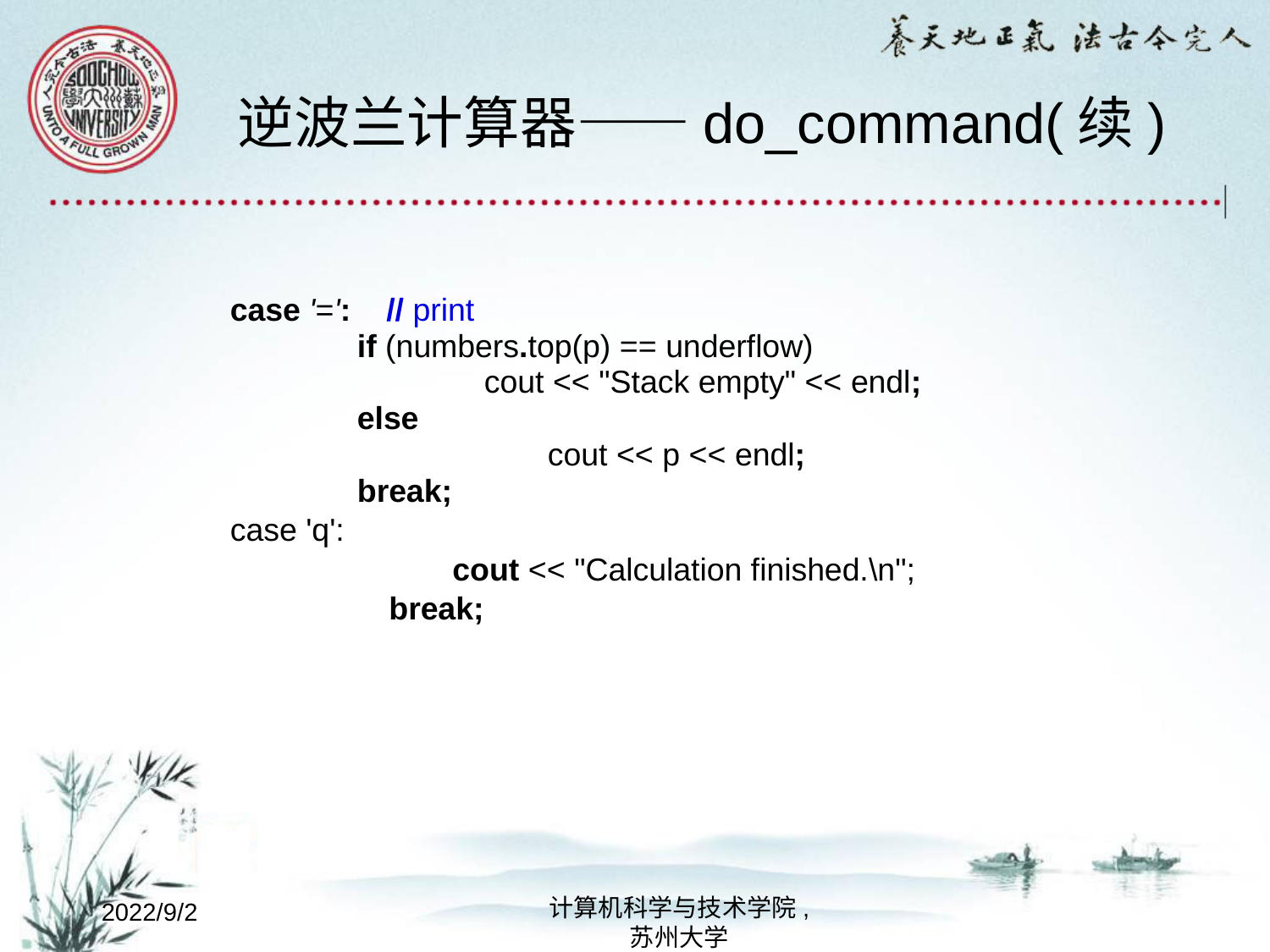

# 逆波兰计算器——do_command(续)
	case '=':    // print
		if (numbers.top(p) == underflow)
			cout << "Stack empty" << endl;
		else
			cout << p << endl;
		break;
case 'q':
 		cout << "Calculation finished.\n";
	    	break;

计算机科学与技术学院,
苏州大学
2022/9/2